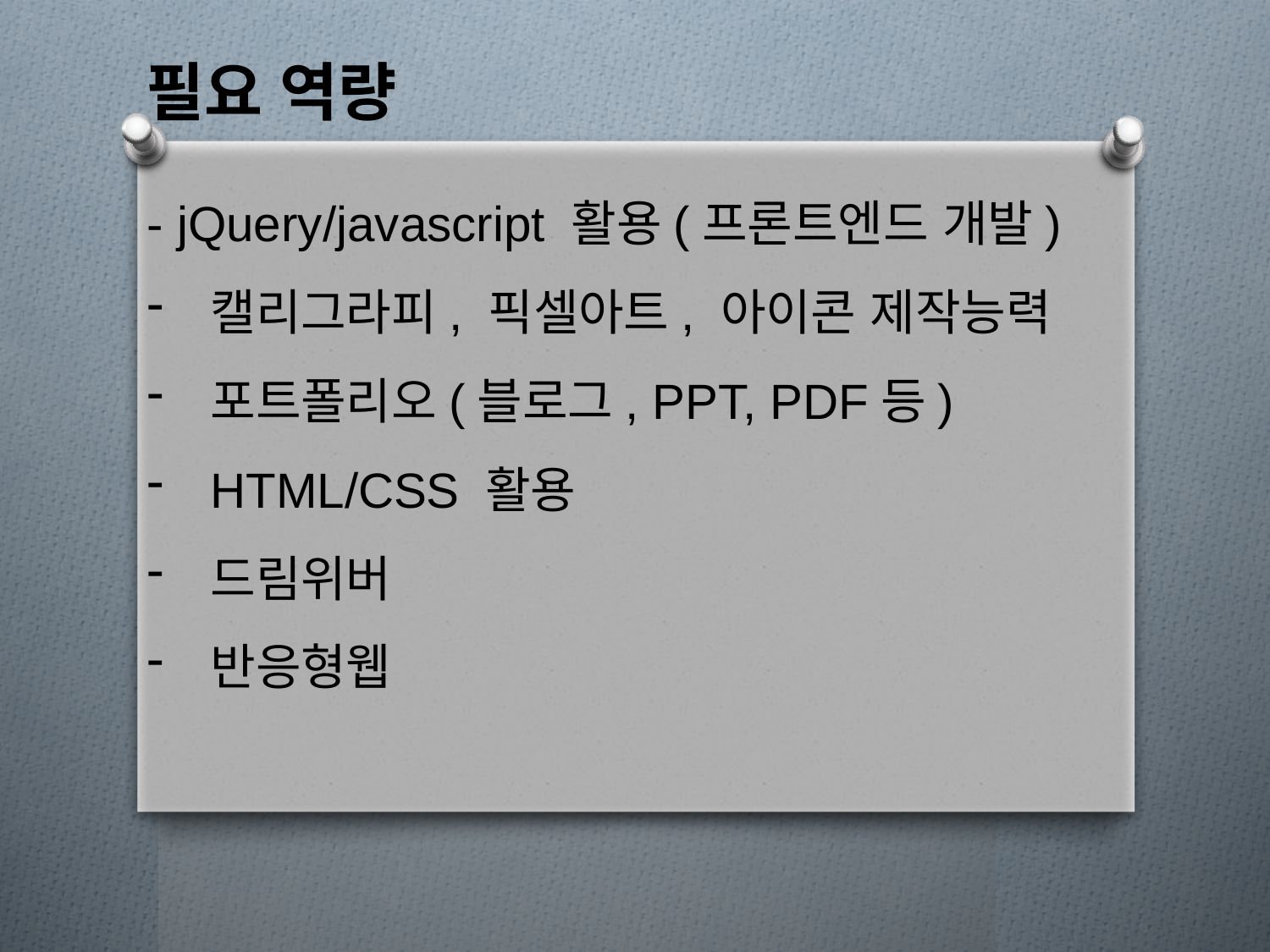

필요 역량
- jQuery/javascript 활용(프론트엔드 개발)
캘리그라피, 픽셀아트, 아이콘 제작능력
포트폴리오(블로그, PPT, PDF등)
HTML/CSS 활용
드림위버
반응형웹